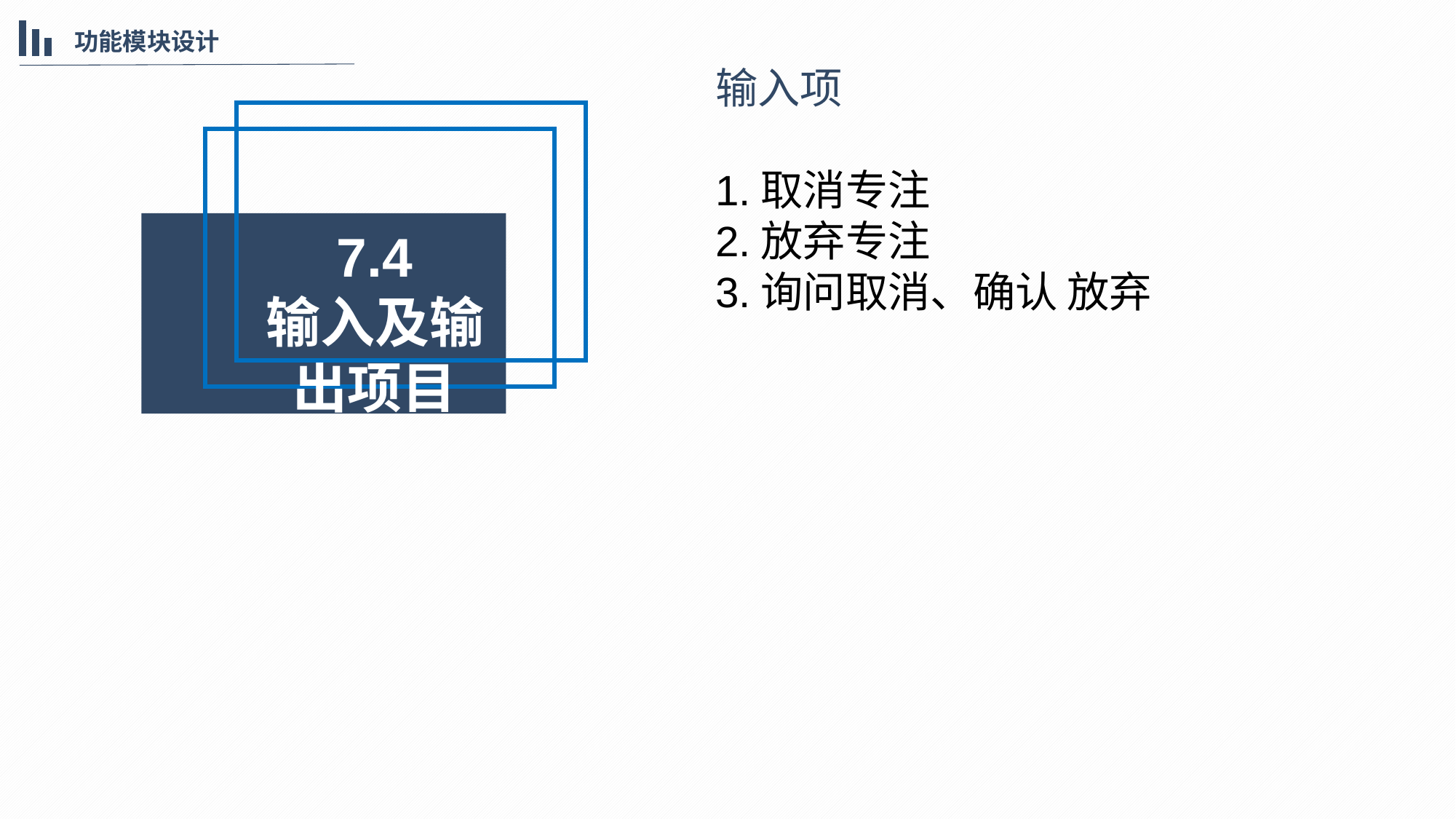

功能模块设计

输入项

1.取消专注
2.放弃专注
3.询问取消、确认 放弃

7.4
输入及输出项目